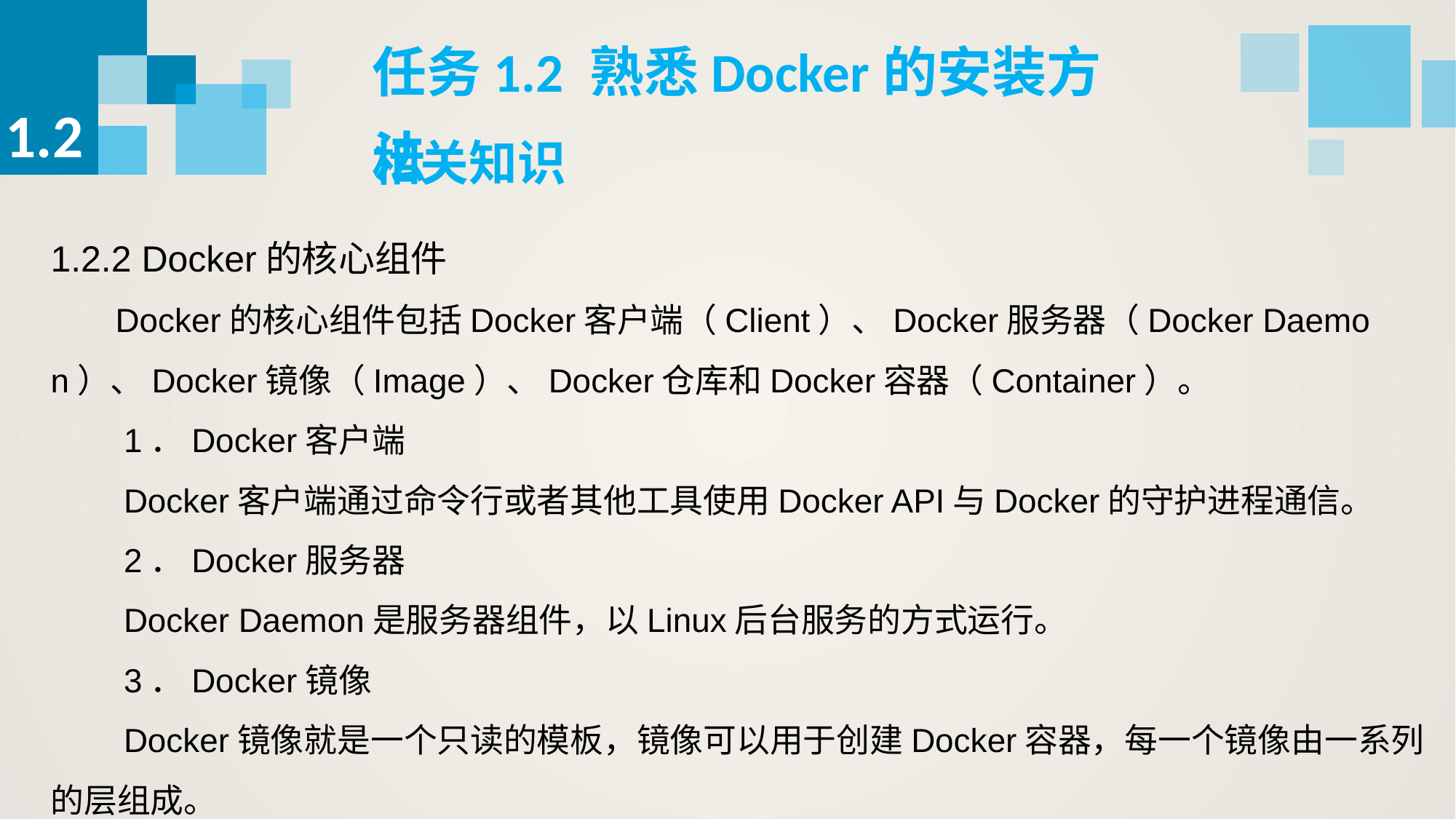

任务1.2 熟悉Docker的安装方法
1.2
相关知识
1.2.2 Docker的核心组件
       Docker的核心组件包括Docker客户端（Client）、Docker服务器（Docker Daemon）、Docker镜像（Image）、Docker仓库和Docker容器（Container）。
  1．Docker客户端
  Docker客户端通过命令行或者其他工具使用Docker API与Docker的守护进程通信。
  2．Docker服务器
  Docker Daemon是服务器组件，以Linux后台服务的方式运行。
  3．Docker镜像
  Docker镜像就是一个只读的模板，镜像可以用于创建Docker容器，每一个镜像由一系列的层组成。